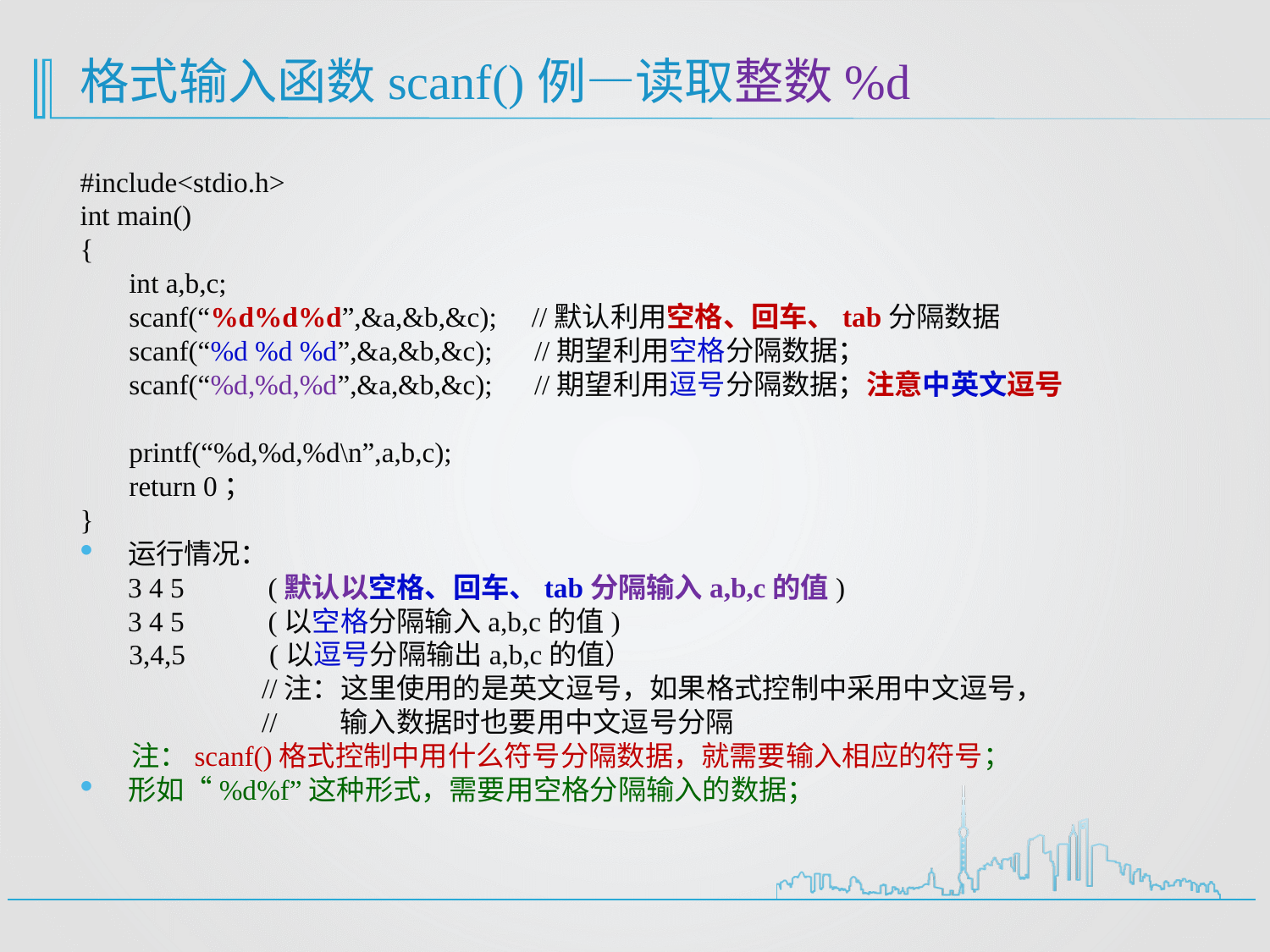

# 格式输入函数scanf()例—读取整数%d
#include<stdio.h>
int main()
{
       int a,b,c;
       scanf(“%d%d%d”,&a,&b,&c);     //默认利用空格、回车、tab分隔数据
       scanf(“%d %d %d”,&a,&b,&c);      //期望利用空格分隔数据；
       scanf(“%d,%d,%d”,&a,&b,&c);      //期望利用逗号分隔数据；注意中英文逗号
       printf(“%d,%d,%d\n”,a,b,c);
       return 0；
}
运行情况：
3 4 5            (默认以空格、回车、tab分隔输入a,b,c的值)
3 4 5            (以空格分隔输入a,b,c的值)
       3,4,5            (以逗号分隔输出a,b,c的值）
                          //注：这里使用的是英文逗号，如果格式控制中采用中文逗号，
                          //        输入数据时也要用中文逗号分隔
       注：scanf()格式控制中用什么符号分隔数据，就需要输入相应的符号；
形如“%d%f”这种形式，需要用空格分隔输入的数据；